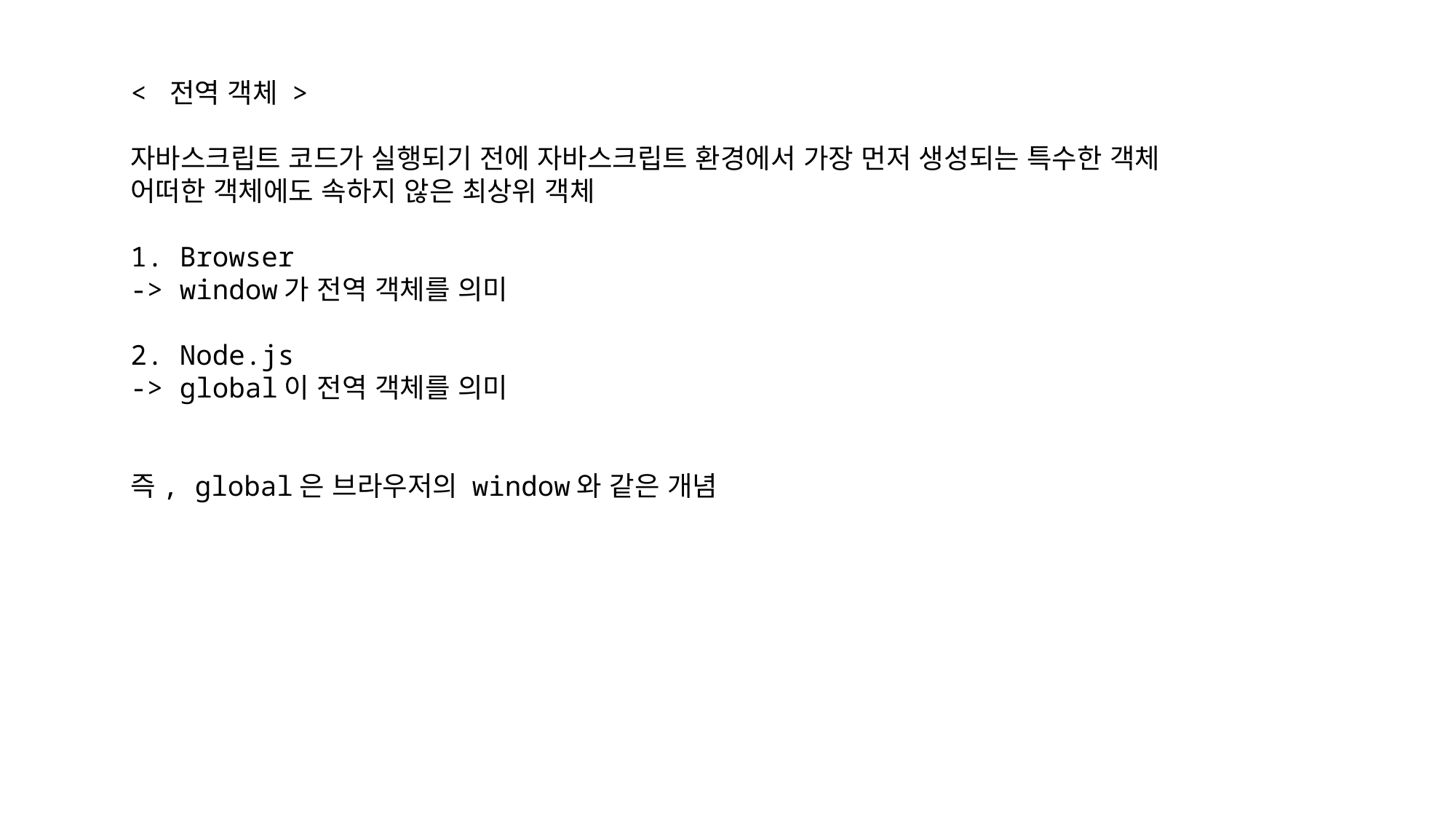

< 전역 객체 >

자바스크립트 코드가 실행되기 전에 자바스크립트 환경에서 가장 먼저 생성되는 특수한 객체
어떠한 객체에도 속하지 않은 최상위 객체

1. Browser
-> window가 전역 객체를 의미

2. Node.js
-> global이 전역 객체를 의미

즉, global은 브라우저의 window와 같은 개념